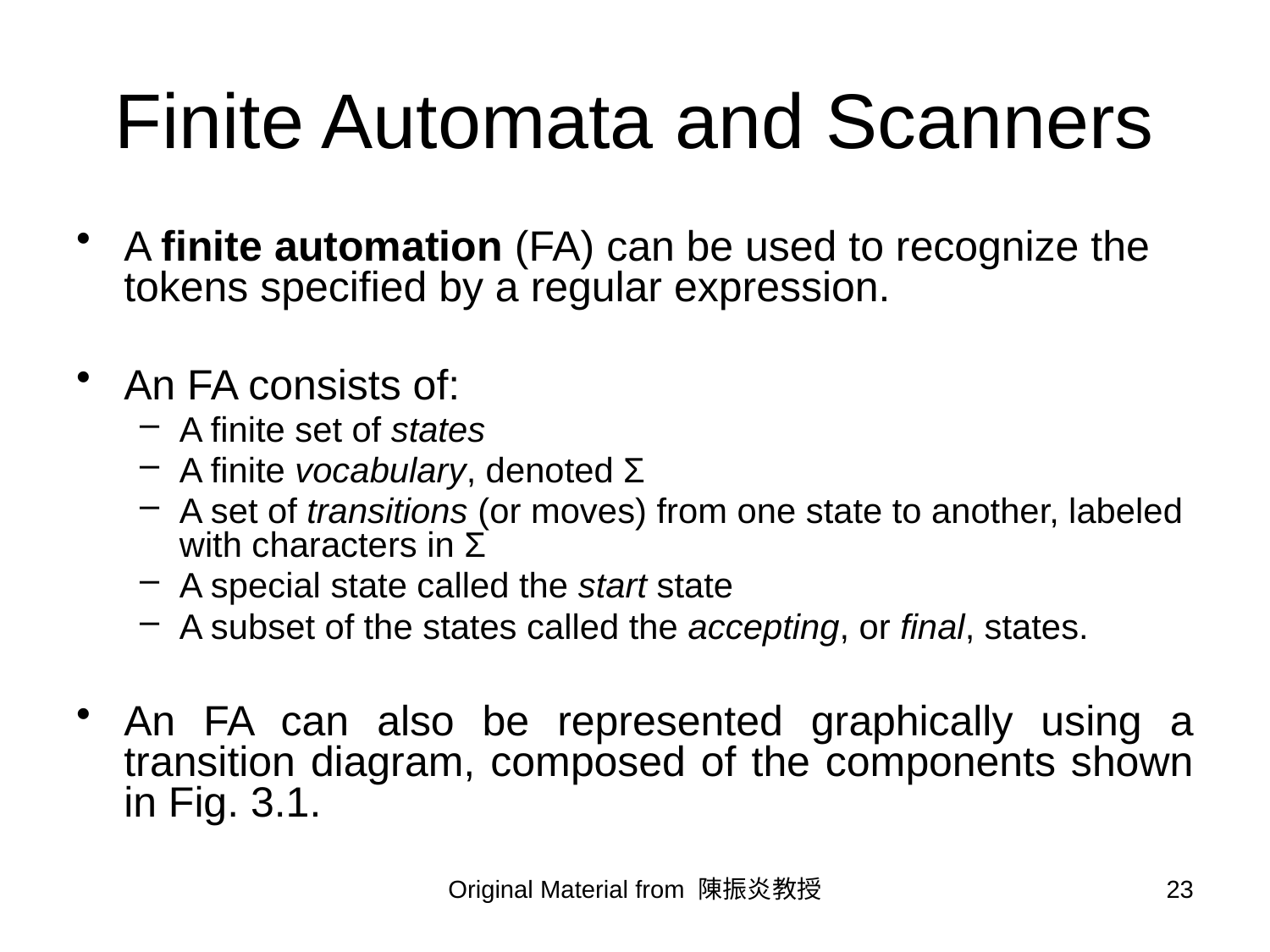

# Finite Automata and Scanners
A finite automation (FA) can be used to recognize the tokens specified by a regular expression.

An FA consists of:
A finite set of states
A finite vocabulary, denoted Σ
A set of transitions (or moves) from one state to another, labeled with characters in Σ
A special state called the start state
A subset of the states called the accepting, or final, states.

An FA can also be represented graphically using a transition diagram, composed of the components shown in Fig. 3.1.
Original Material from 陳振炎教授
23